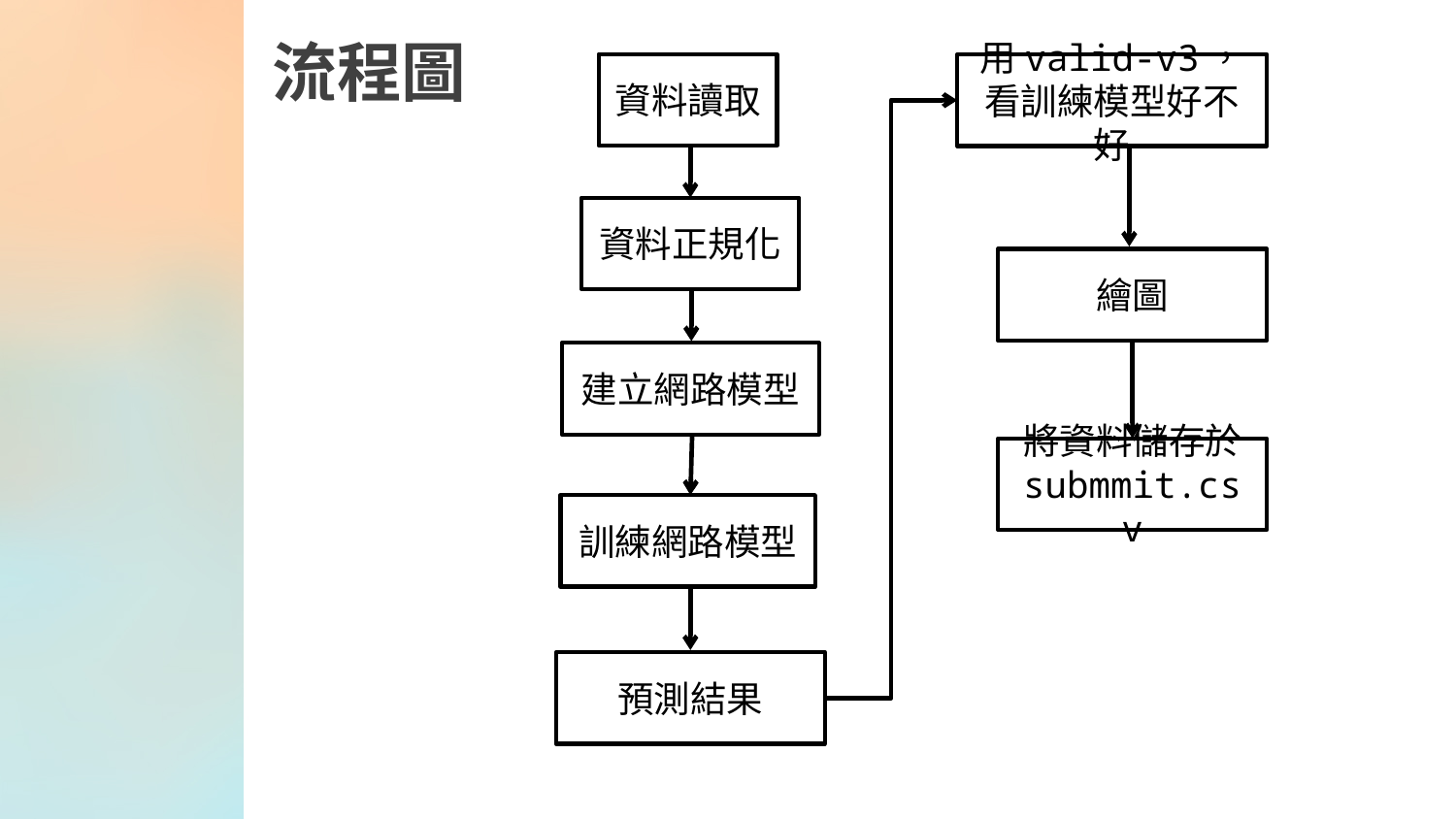

# 流程圖
資料讀取
用valid-v3，看訓練模型好不好
資料正規化
繪圖
建立網路模型
將資料儲存於
submmit.csv
訓練網路模型
預測結果